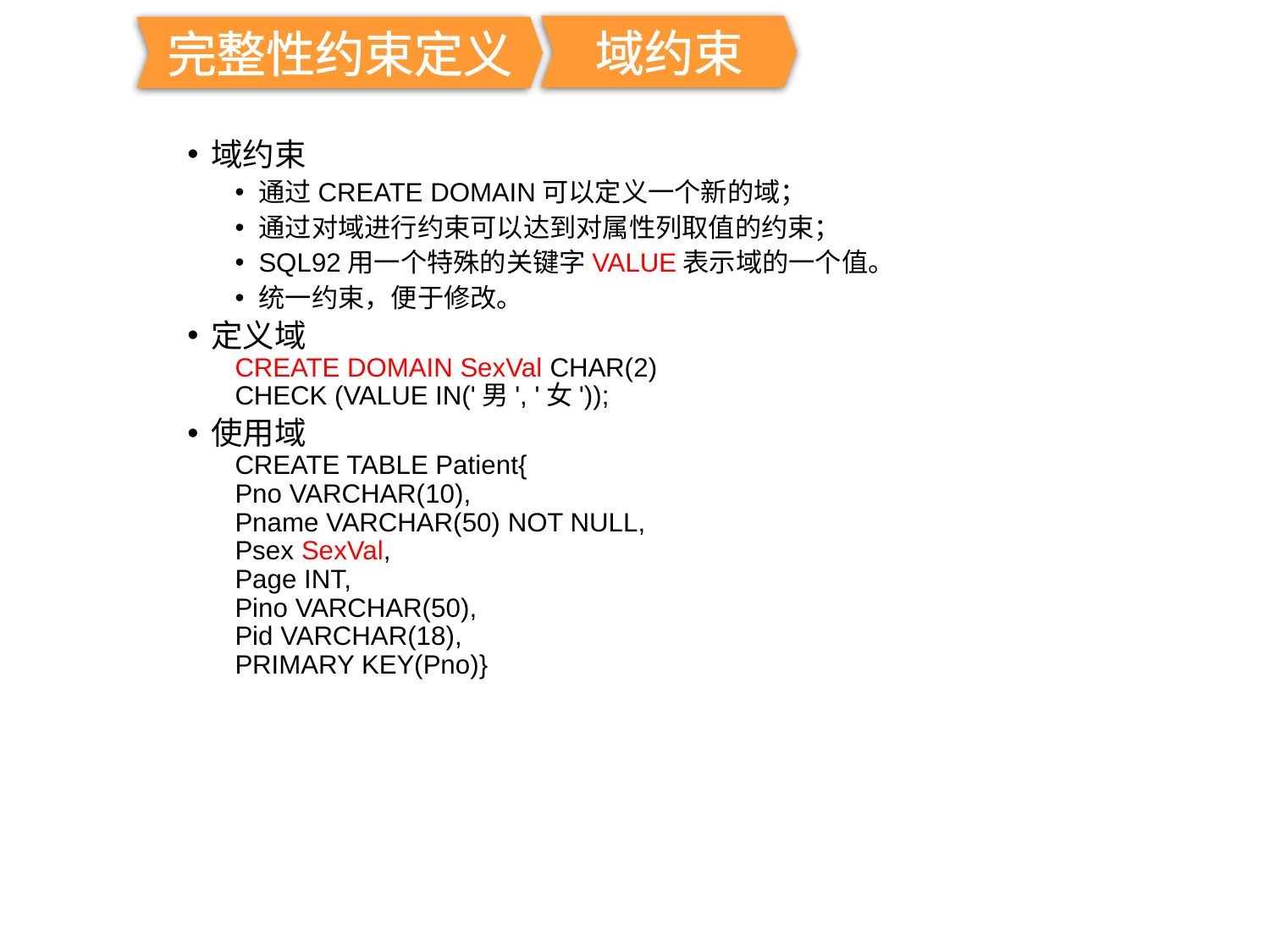

域约束
完整性约束定义

域约束
通过CREATE DOMAIN可以定义一个新的域；
通过对域进行约束可以达到对属性列取值的约束；
SQL92用一个特殊的关键字VALUE表示域的一个值。
统一约束，便于修改。
定义域
CREATE DOMAIN SexVal CHAR(2)
CHECK (VALUE IN('男', '女'));
使用域
CREATE TABLE Patient{
Pno VARCHAR(10),
Pname VARCHAR(50) NOT NULL,
Psex SexVal,
Page INT,
Pino VARCHAR(50),
Pid VARCHAR(18),
PRIMARY KEY(Pno)}